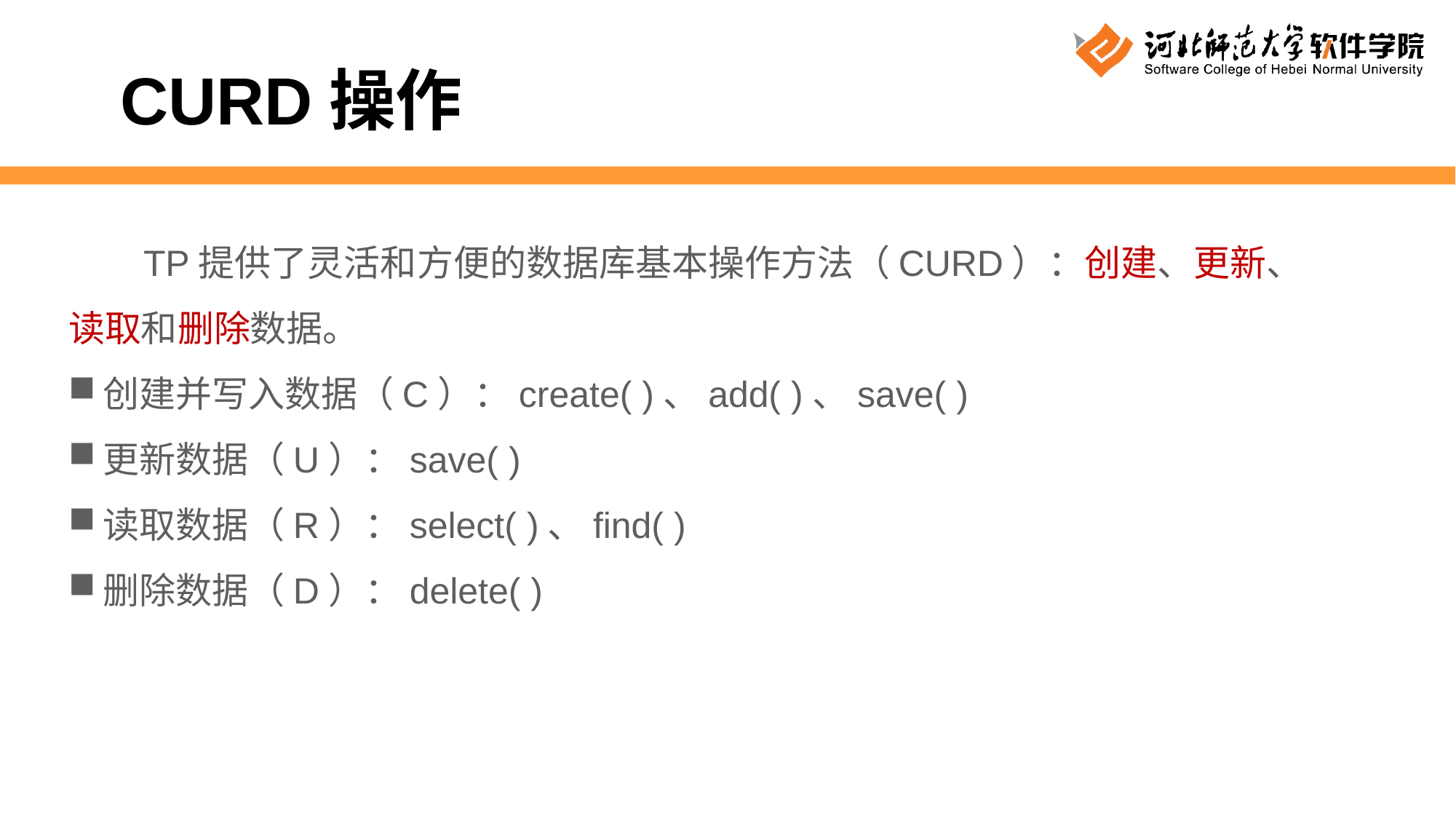

CURD操作
  TP提供了灵活和方便的数据库基本操作方法（CURD）：创建、更新、读取和删除数据。
创建并写入数据（C）：create( )、add( )、save( )
更新数据（U）：save( )
读取数据（R）：select( )、find( )
删除数据（D）：delete( )